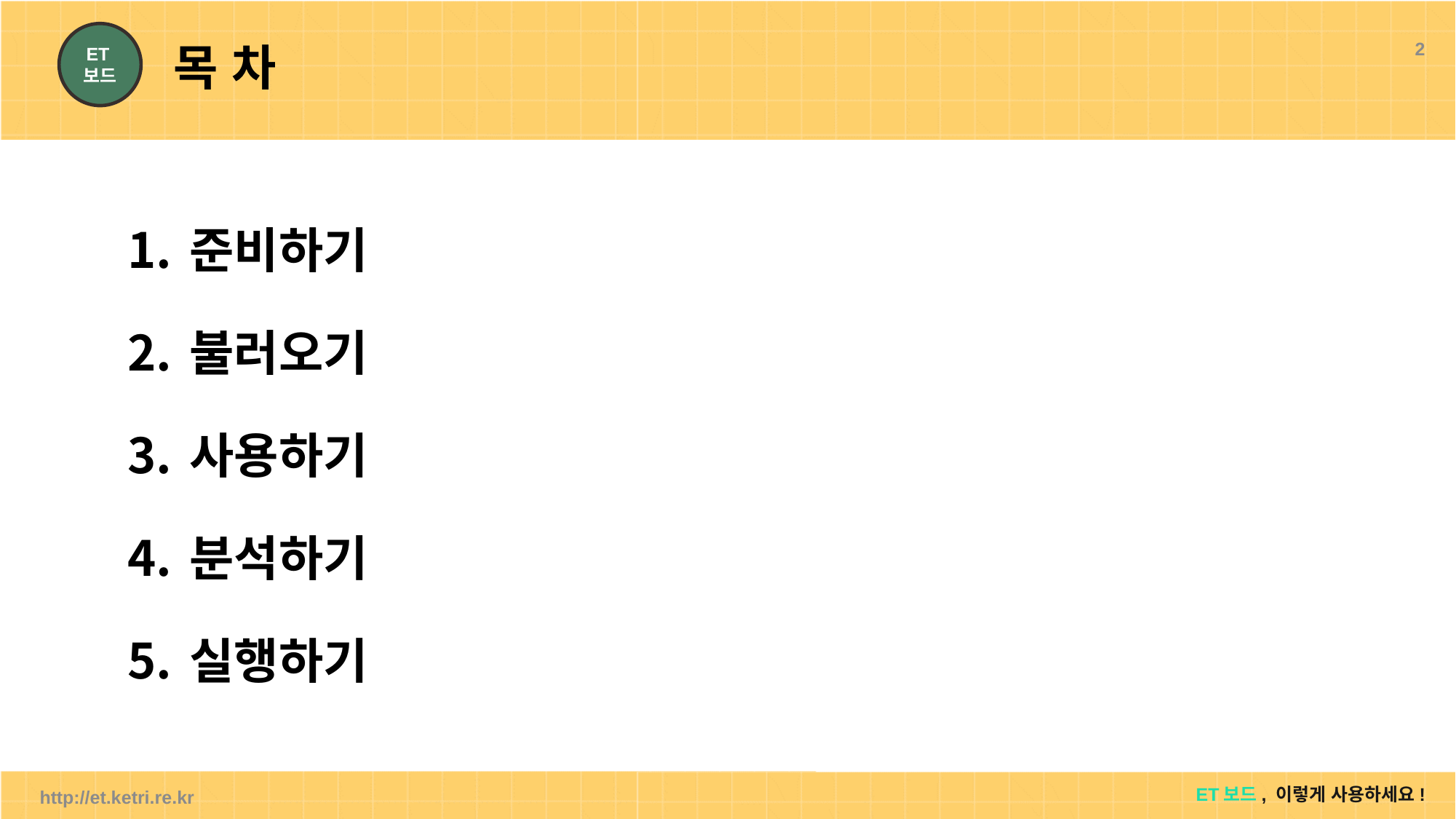

2
# 목 차
준비하기
불러오기
사용하기
분석하기
실행하기
http://et.ketri.re.kr